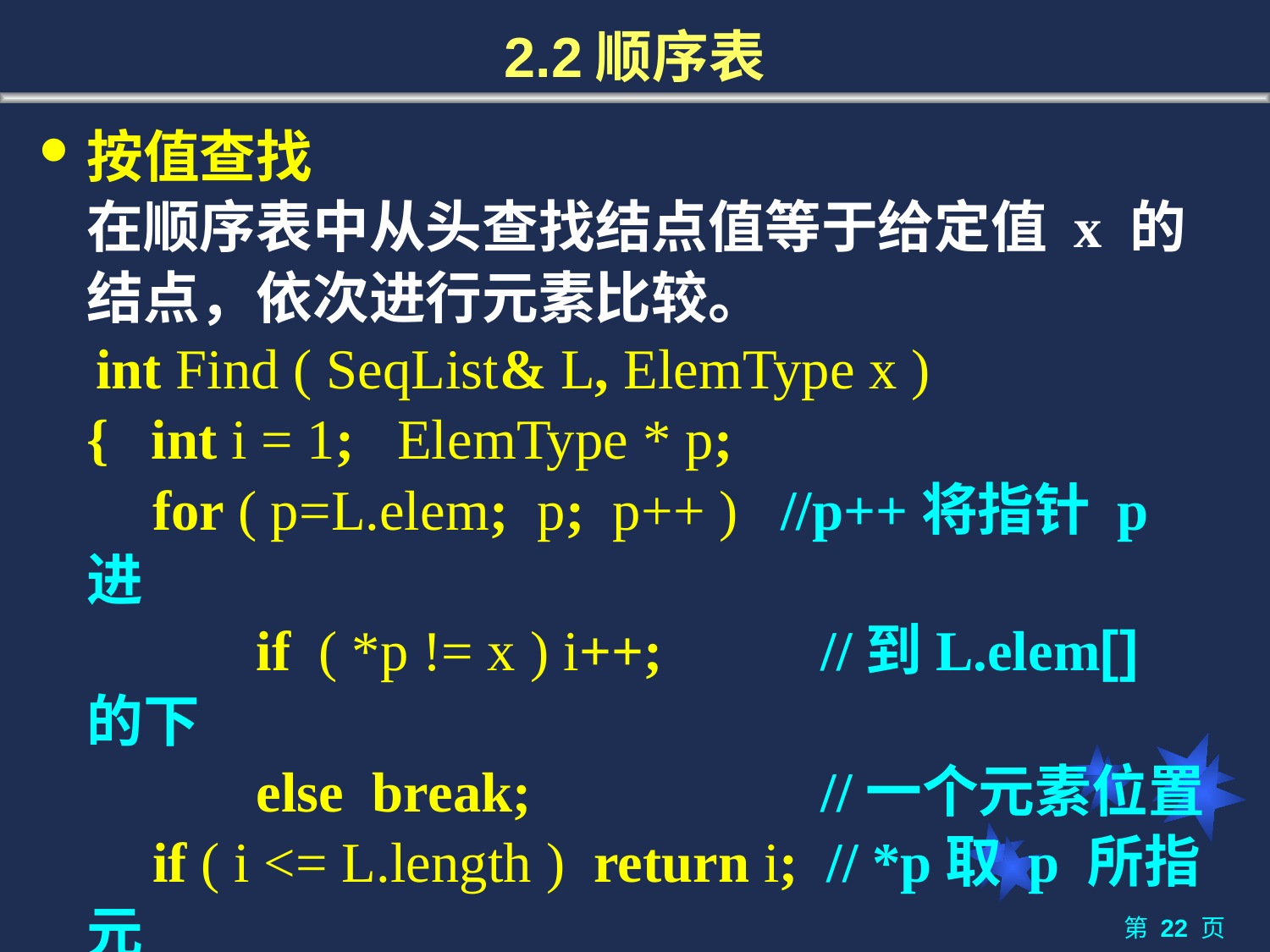

# 2.2顺序表
按值查找
	在顺序表中从头查找结点值等于给定值 x 的结点，依次进行元素比较。
    int Find ( SeqList& L, ElemType x )
   	{   int i = 1;   ElemType * p;
        for ( p=L.elem;  p;  p++ )   //p++将指针 p 进
		   if  ( *p != x ) i++;	       //到L.elem[] 的下
		   else  break;		       //一个元素位置
        if ( i <= L.length )  return i;  // *p取 p 所指元
        else return 0;		    	 // 素的值
    }
第 22 页